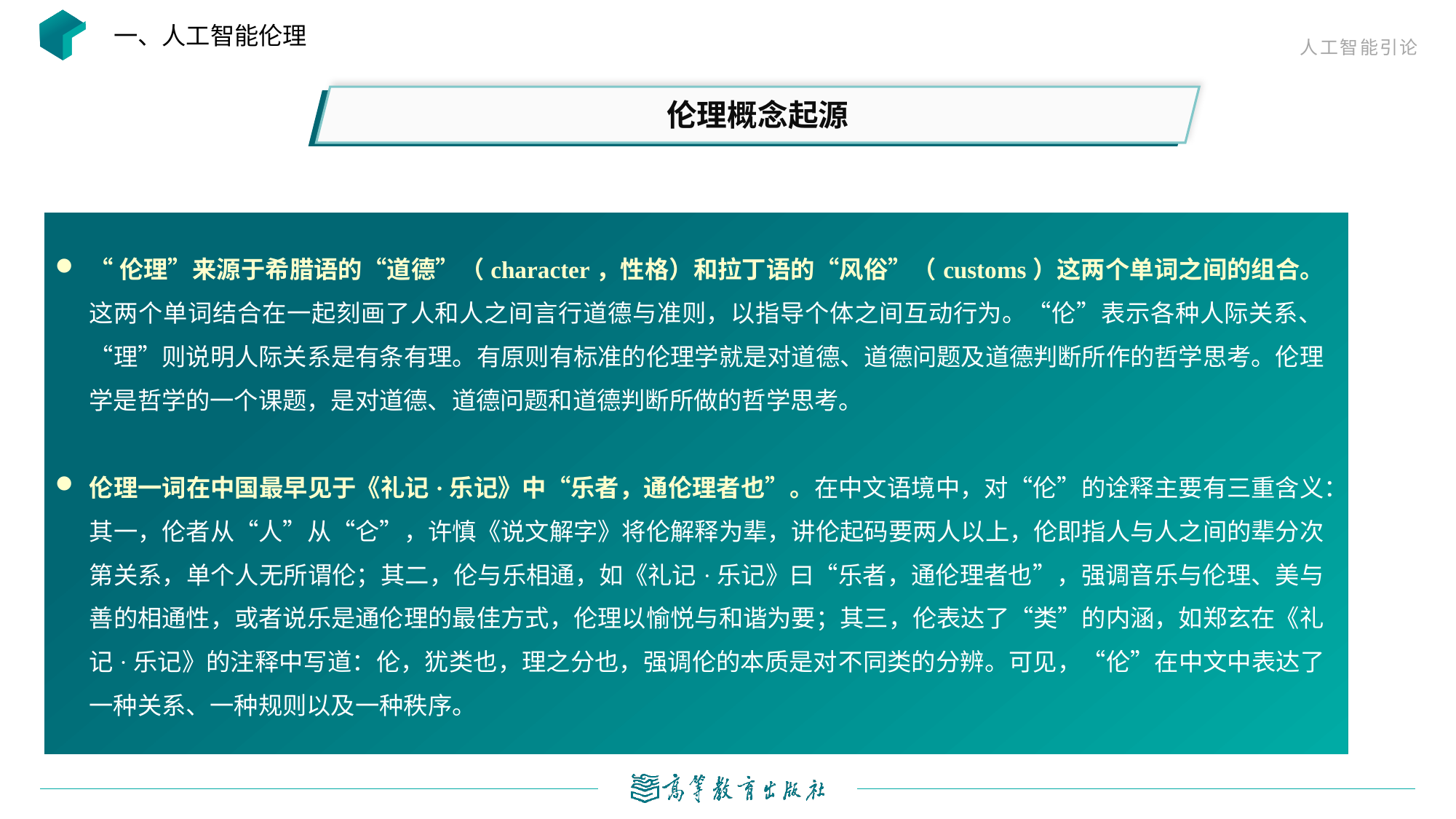

一、人工智能伦理

伦理概念起源

“伦理”来源于希腊语的“道德”（character，性格）和拉丁语的“风俗”（customs）这两个单词之间的组合。这两个单词结合在一起刻画了人和人之间言行道德与准则，以指导个体之间互动行为。“伦”表示各种人际关系、“理”则说明人际关系是有条有理。有原则有标准的伦理学就是对道德、道德问题及道德判断所作的哲学思考。伦理学是哲学的一个课题，是对道德、道德问题和道德判断所做的哲学思考。

伦理一词在中国最早见于《礼记·乐记》中“乐者，通伦理者也”。在中文语境中，对“伦”的诠释主要有三重含义：其一，伦者从“人”从“仑”，许慎《说文解字》将伦解释为辈，讲伦起码要两人以上，伦即指人与人之间的辈分次第关系，单个人无所谓伦；其二，伦与乐相通，如《礼记·乐记》曰“乐者，通伦理者也”，强调音乐与伦理、美与善的相通性，或者说乐是通伦理的最佳方式，伦理以愉悦与和谐为要；其三，伦表达了“类”的内涵，如郑玄在《礼记·乐记》的注释中写道：伦，犹类也，理之分也，强调伦的本质是对不同类的分辨。可见，“伦”在中文中表达了一种关系、一种规则以及一种秩序。